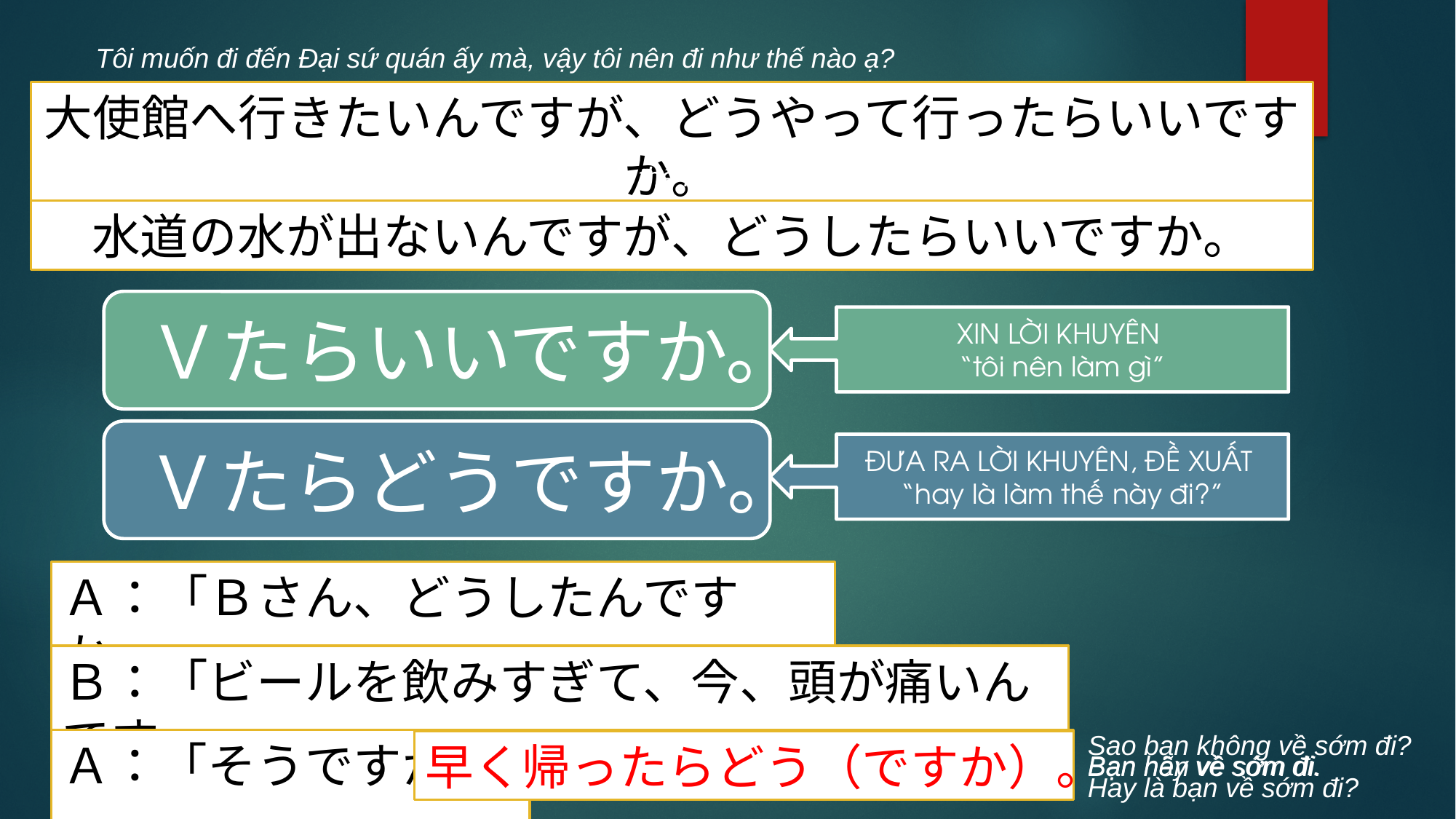

Tôi muốn đi đến Đại sứ quán ấy mà, vậy tôi nên đi như thế nào ạ?
大使館へ行きたいんですが、どうやって行ったらいいですか。
Nước máy không chảy ra ấy mà, tôi nên làm thế nào bây giờ?
水道の水が出ないんですが、どうしたらいいですか。
Ｖたらいいですか。
XIN LỜI KHUYÊN
“tôi nên làm gì”
Ｖたらどうですか。
ĐƯA RA LỜI KHUYÊN, ĐỀ XUẤT
“hay là làm thế này đi?”
Ａ：「Ｂさん、どうしたんですか。」
Ｂ：「ビールを飲みすぎて、今、頭が痛いんです。」
Sao bạn không về sớm đi?
Ａ：「そうですか。……
早く帰ってください。
早く帰ったほうがいいですよ。
早く帰ったらどう（ですか）。
Bạn hãy về sớm đi.
Bạn nên về sớm đi.
Hay là bạn về sớm đi?